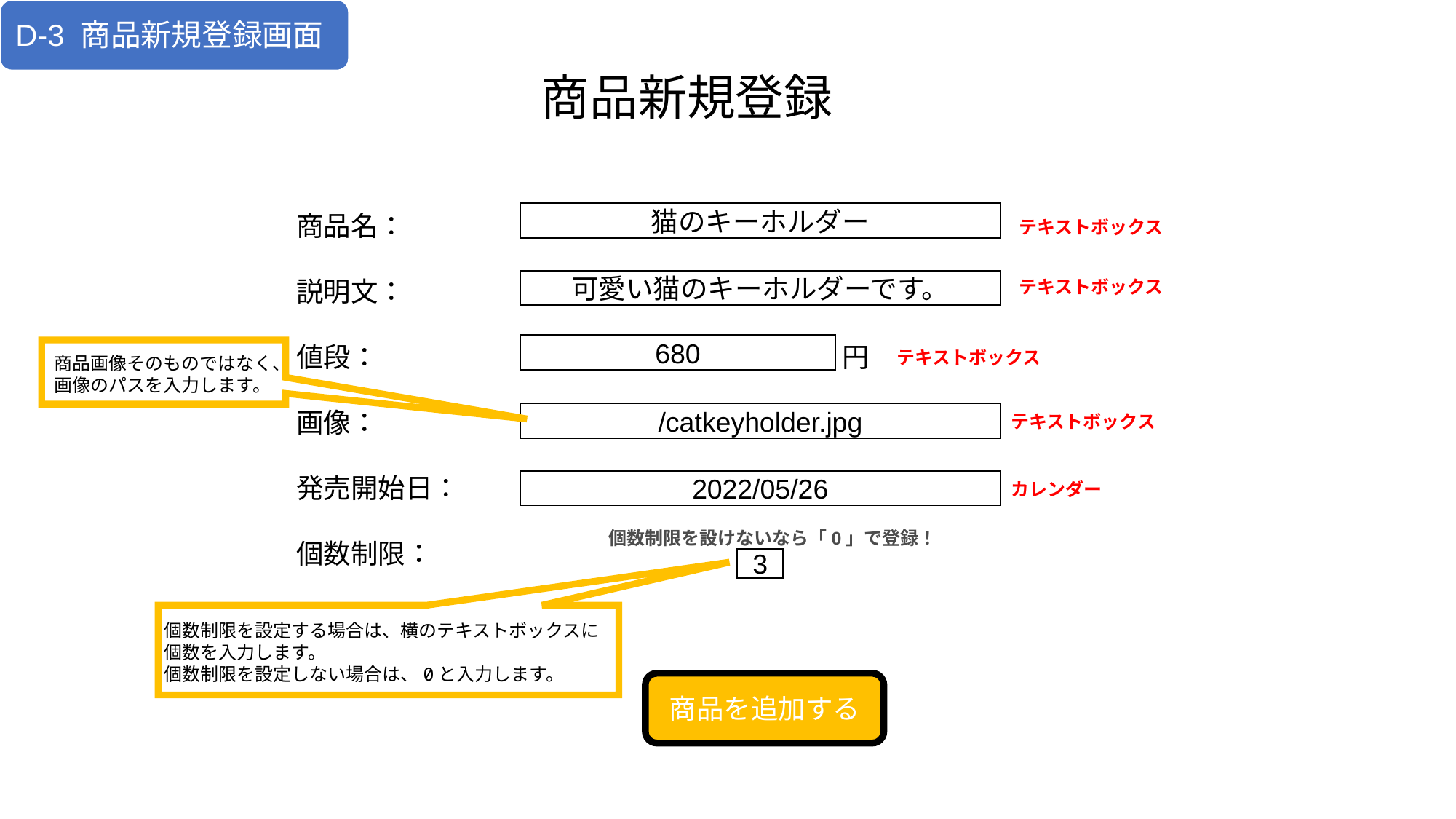

D-3 商品新規登録画面

商品新規登録
商品名：

説明文：

値段：　　　　　　　　　　　　　　　　　円

画像：

発売開始日：

個数制限：
猫のキーホルダー
可愛い猫のキーホルダーです。
680
/catkeyholder.jpg
2022/05/26
3
テキストボックス
テキストボックス

商品画像そのものではなく、画像のパスを入力します。
テキストボックス
テキストボックス
カレンダー
個数制限を設けないなら「0」で登録！

個数制限を設定する場合は、横のテキストボックスに
個数を入力します。
個数制限を設定しない場合は、0と入力します。
商品を追加する